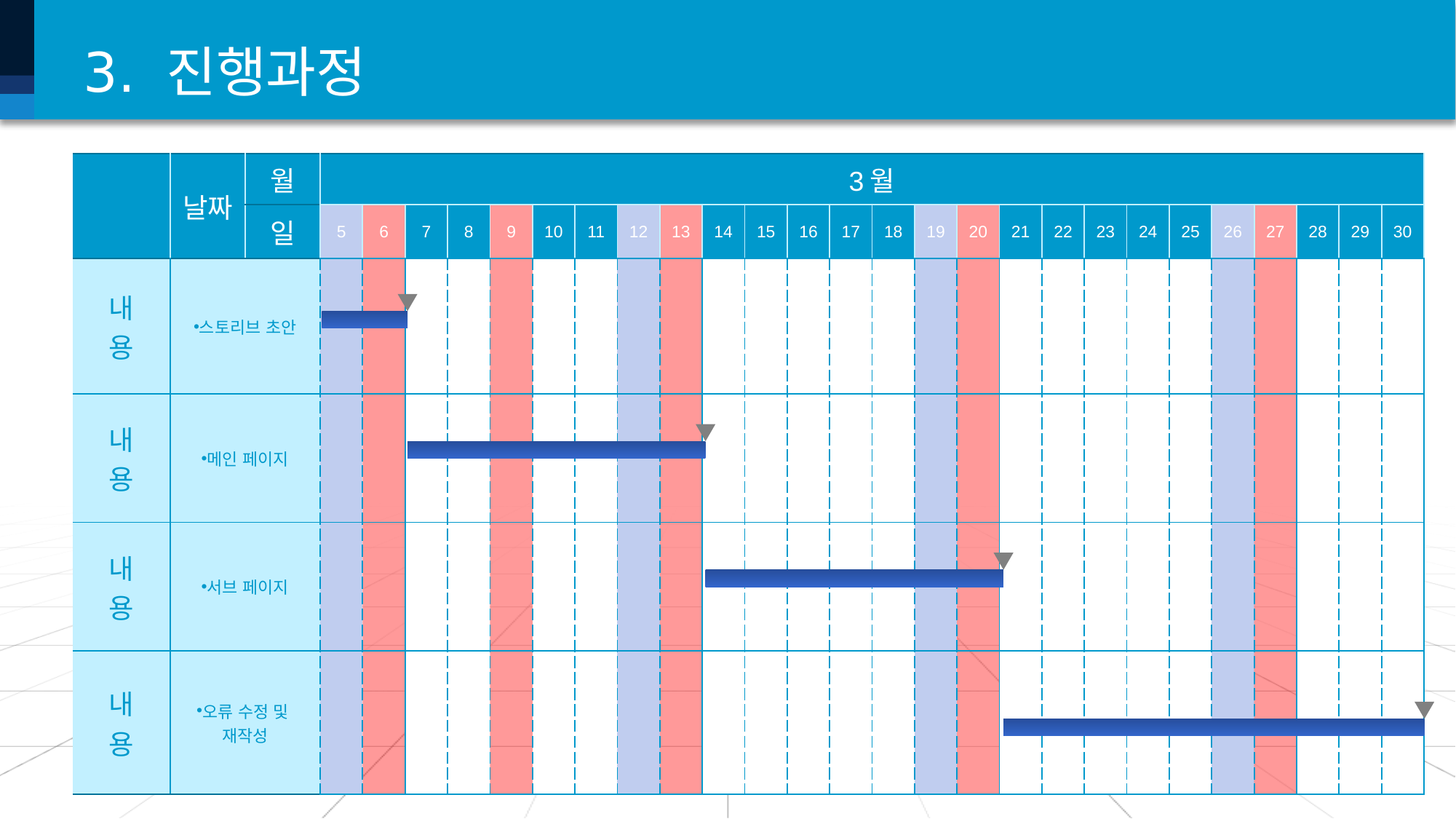

# 3. 진행과정
|  | 날짜 | 월 | 3월 |  |  |  |  |  |  |  |  |  |  |  |  |  |  |  |  |  |  |  |  |  |  |  |  |  |
| --- | --- | --- | --- | --- | --- | --- | --- | --- | --- | --- | --- | --- | --- | --- | --- | --- | --- | --- | --- | --- | --- | --- | --- | --- | --- | --- | --- | --- |
|  |  | 일 | 5 | 6 | 7 | 8 | 9 | 10 | 11 | 12 | 13 | 14 | 15 | 16 | 17 | 18 | 19 | 20 | 21 | 22 | 23 | 24 | 25 | 26 | 27 | 28 | 29 | 30 |
| 내 용 | 스토리브 초안 |  |  |  |  |  |  |  |  |  |  |  |  |  |  |  |  |  |  |  |  |  |  |  |  |  |  |  |
| 내 용 | 메인 페이지 |  |  |  |  |  |  |  |  |  |  |  |  |  |  |  |  |  |  |  |  |  |  |  |  |  |  |  |
| 내 용 | 서브 페이지 |  |  |  |  |  |  |  |  |  |  |  |  |  |  |  |  |  |  |  |  |  |  |  |  |  |  |  |
| 내 용 | 오류 수정 및 재작성 |  |  |  |  |  |  |  |  |  |  |  |  |  |  |  |  |  |  |  |  |  |  |  |  |  |  |  |